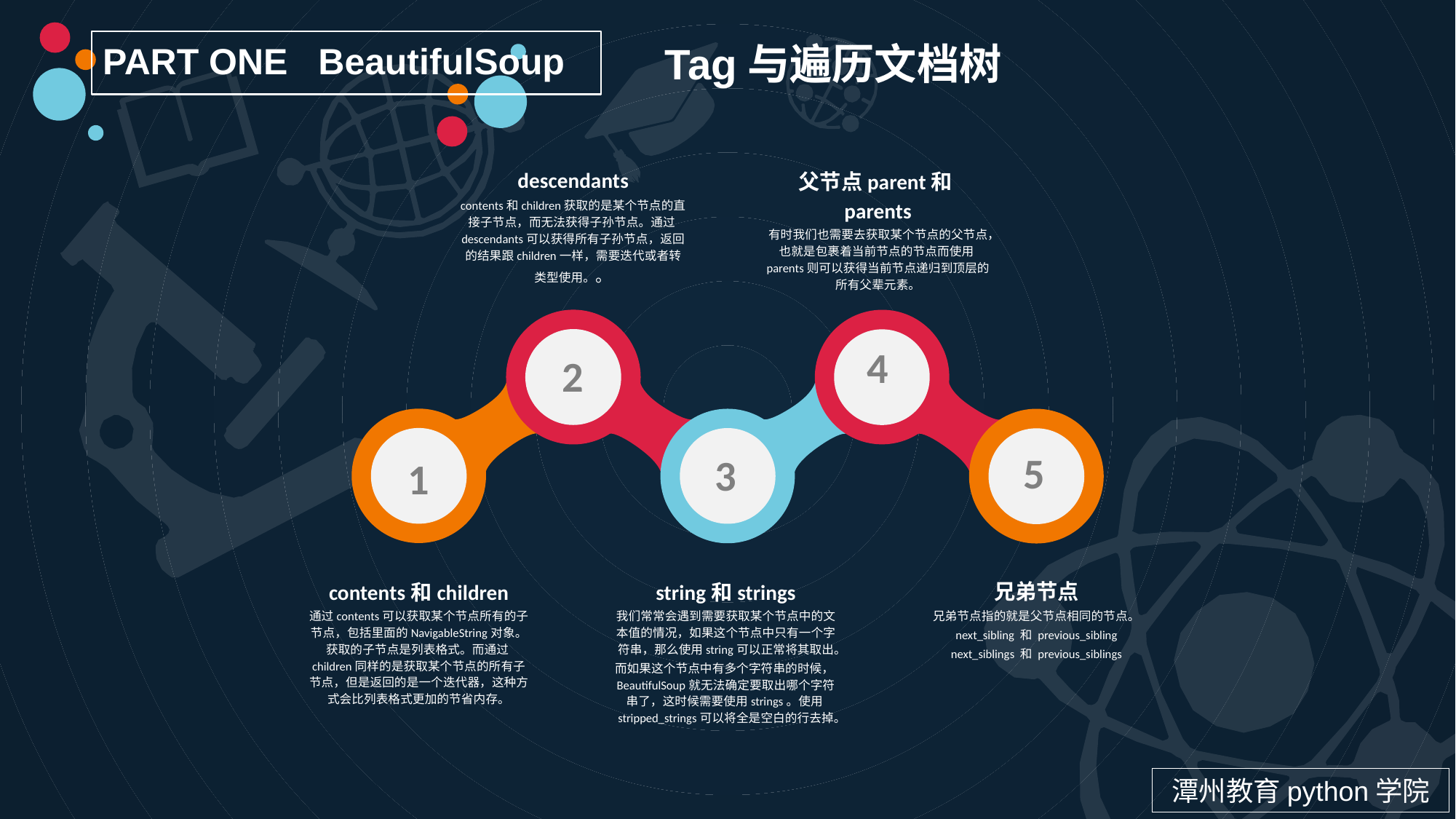

PART ONE   BeautifulSoup
Tag与遍历文档树
descendants
contents和children获取的是某个节点的直接子节点，而无法获得子孙节点。通过descendants可以获得所有子孙节点，返回的结果跟children一样，需要迭代或者转类型使用。。
父节点parent和parents
有时我们也需要去获取某个节点的父节点，也就是包裹着当前节点的节点而使用parents则可以获得当前节点递归到顶层的所有父辈元素。

2

4

1

3

5
兄弟节点
兄弟节点指的就是父节点相同的节点。
next_sibling 和 previous_sibling
next_siblings 和 previous_siblings
contents和children
通过contents可以获取某个节点所有的子节点，包括里面的NavigableString对象。获取的子节点是列表格式。而通过children同样的是获取某个节点的所有子节点，但是返回的是一个迭代器，这种方式会比列表格式更加的节省内存。
string和strings
我们常常会遇到需要获取某个节点中的文本值的情况，如果这个节点中只有一个字符串，那么使用string可以正常将其取出。
而如果这个节点中有多个字符串的时候，BeautifulSoup就无法确定要取出哪个字符串了，这时候需要使用strings。使用stripped_strings可以将全是空白的行去掉。
潭州教育python学院